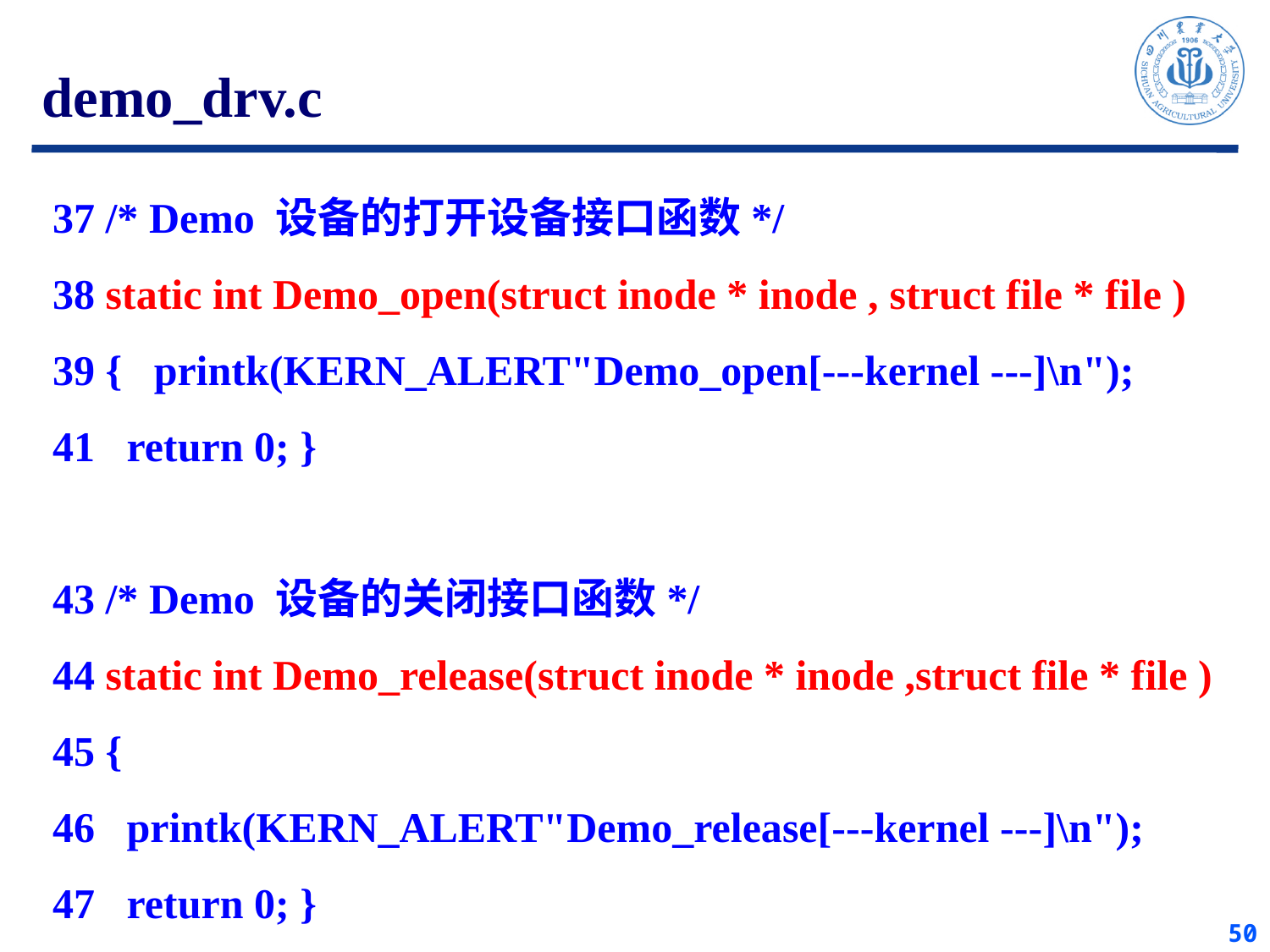

demo_drv.c
 37 /* Demo 设备的打开设备接口函数*/
 38 static int Demo_open(struct inode * inode , struct file * file )
 39 {   printk(KERN_ALERT"Demo_open[---kernel ---]\n");
 41   return 0; }

 43 /* Demo 设备的关闭接口函数*/
 44 static int Demo_release(struct inode * inode ,struct file * file )
 45 {
 46   printk(KERN_ALERT"Demo_release[---kernel ---]\n");
 47   return 0; }